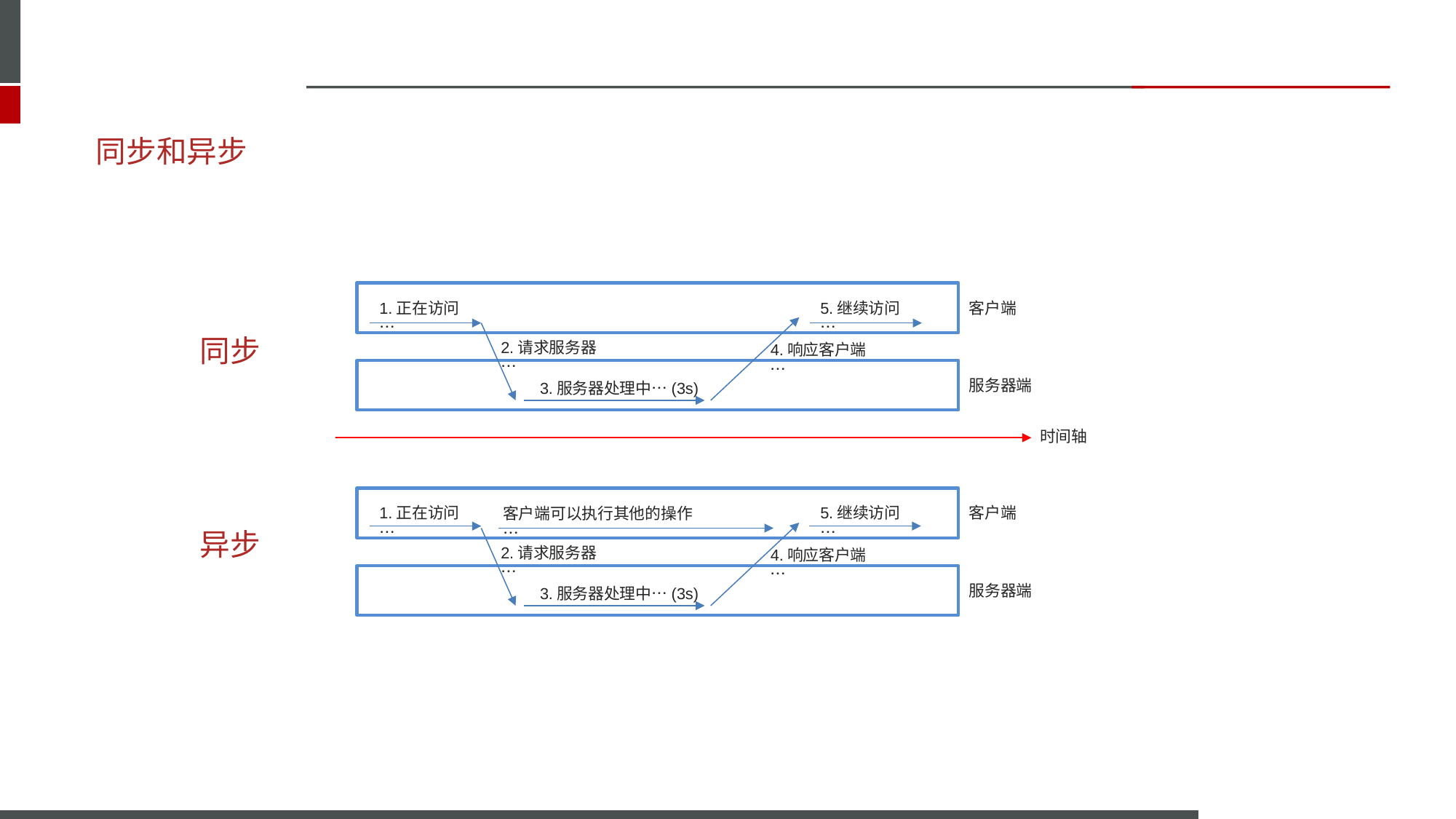

# 同步和异步

1.正在访问…
5.继续访问…
客户端
同步
2.请求服务器…
4.响应客户端…

服务器端
3.服务器处理中…(3s)
时间轴

1.正在访问…
5.继续访问…
客户端
客户端可以执行其他的操作…
异步
2.请求服务器…
4.响应客户端…

服务器端
3.服务器处理中…(3s)